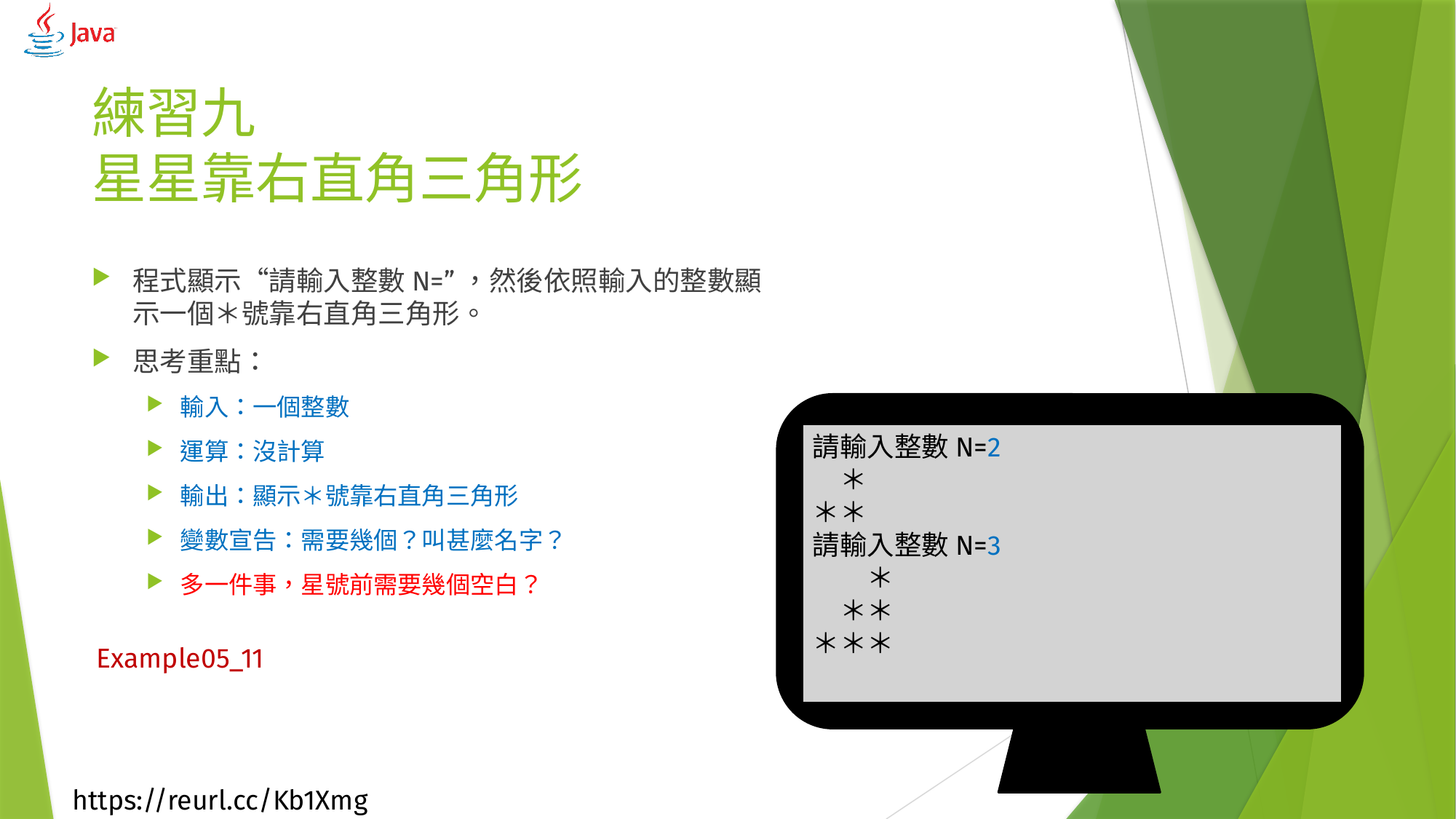

# 練習九 星星靠右直角三角形
程式顯示“請輸入整數N=”，然後依照輸入的整數顯示一個＊號靠右直角三角形。
思考重點：
輸入：一個整數
運算：沒計算
輸出：顯示＊號靠右直角三角形
變數宣告：需要幾個？叫甚麼名字？
多一件事，星號前需要幾個空白？

請輸入整數N=2
　＊
＊＊
請輸入整數N=3
　　＊
　＊＊
＊＊＊

Example05_11